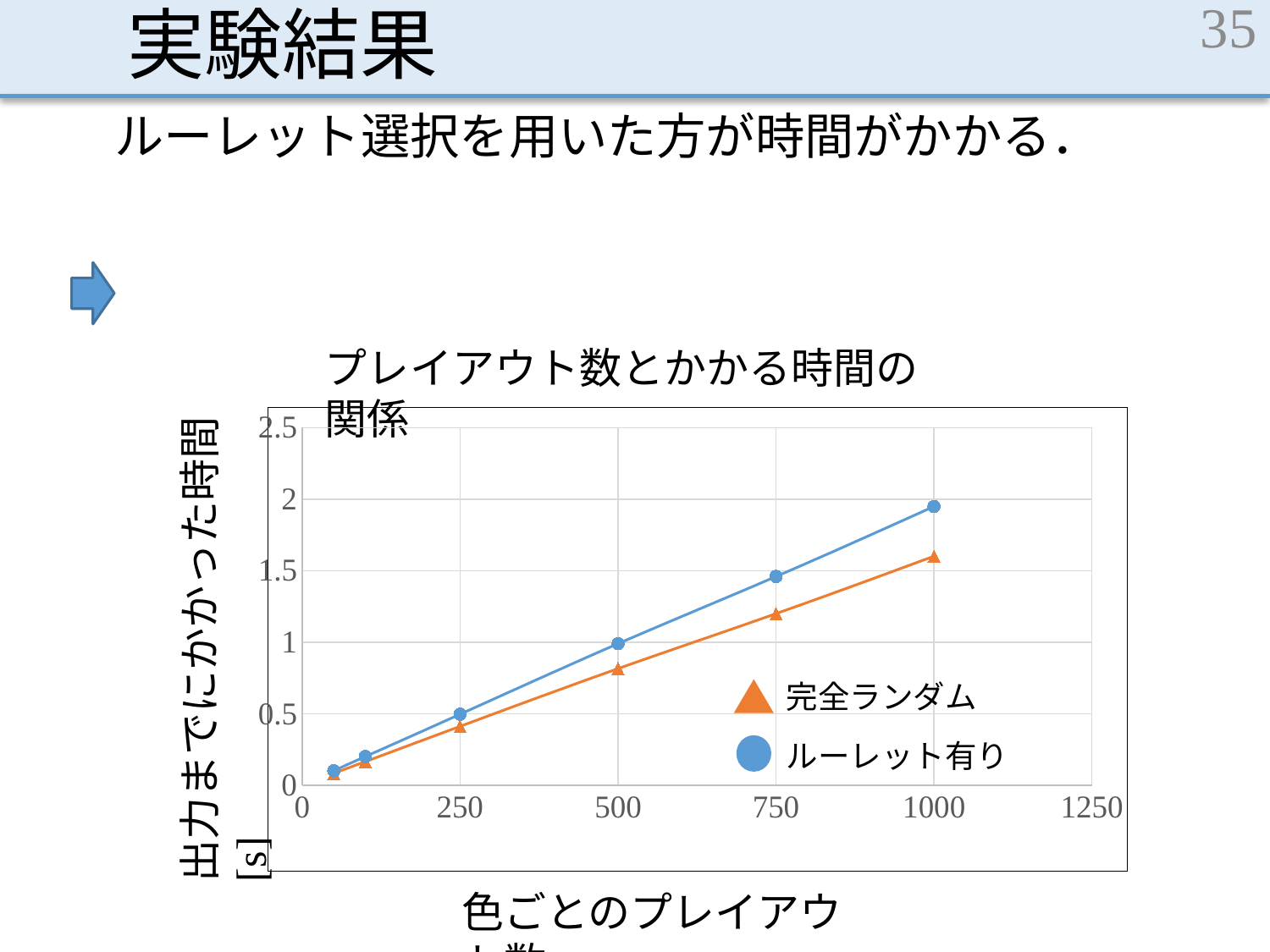

# 実験結果
35
ルーレット選択を用いた方が時間がかかる．

プレイアウト数とかかる時間の関係

### Chart

| Category |  |  |
|---|---|---|
出力までにかかった時間[s]
完全ランダム

ルーレット有り

色ごとのプレイアウト数